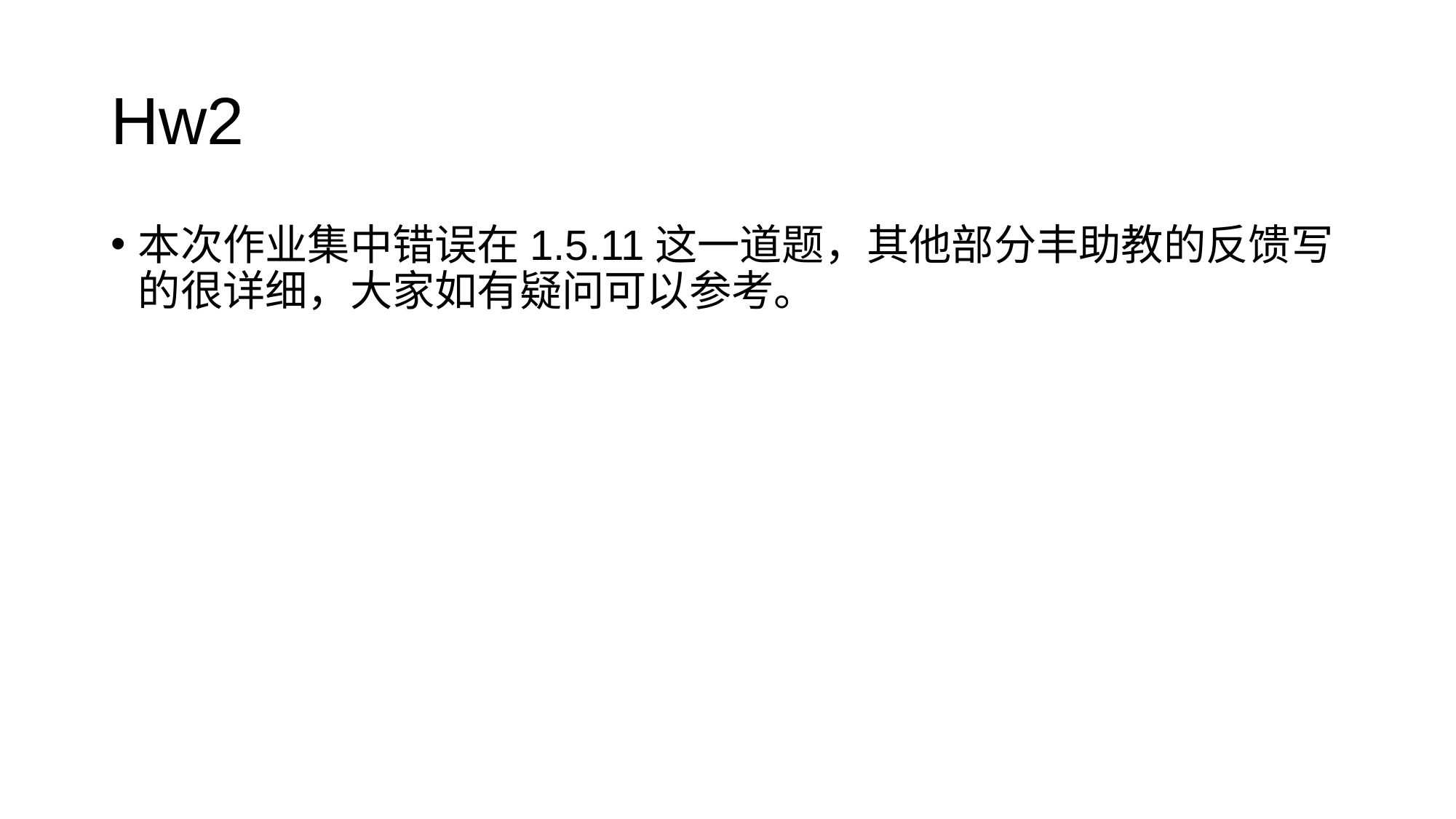

# Hw2
本次作业集中错误在1.5.11这一道题，其他部分丰助教的反馈写的很详细，大家如有疑问可以参考。